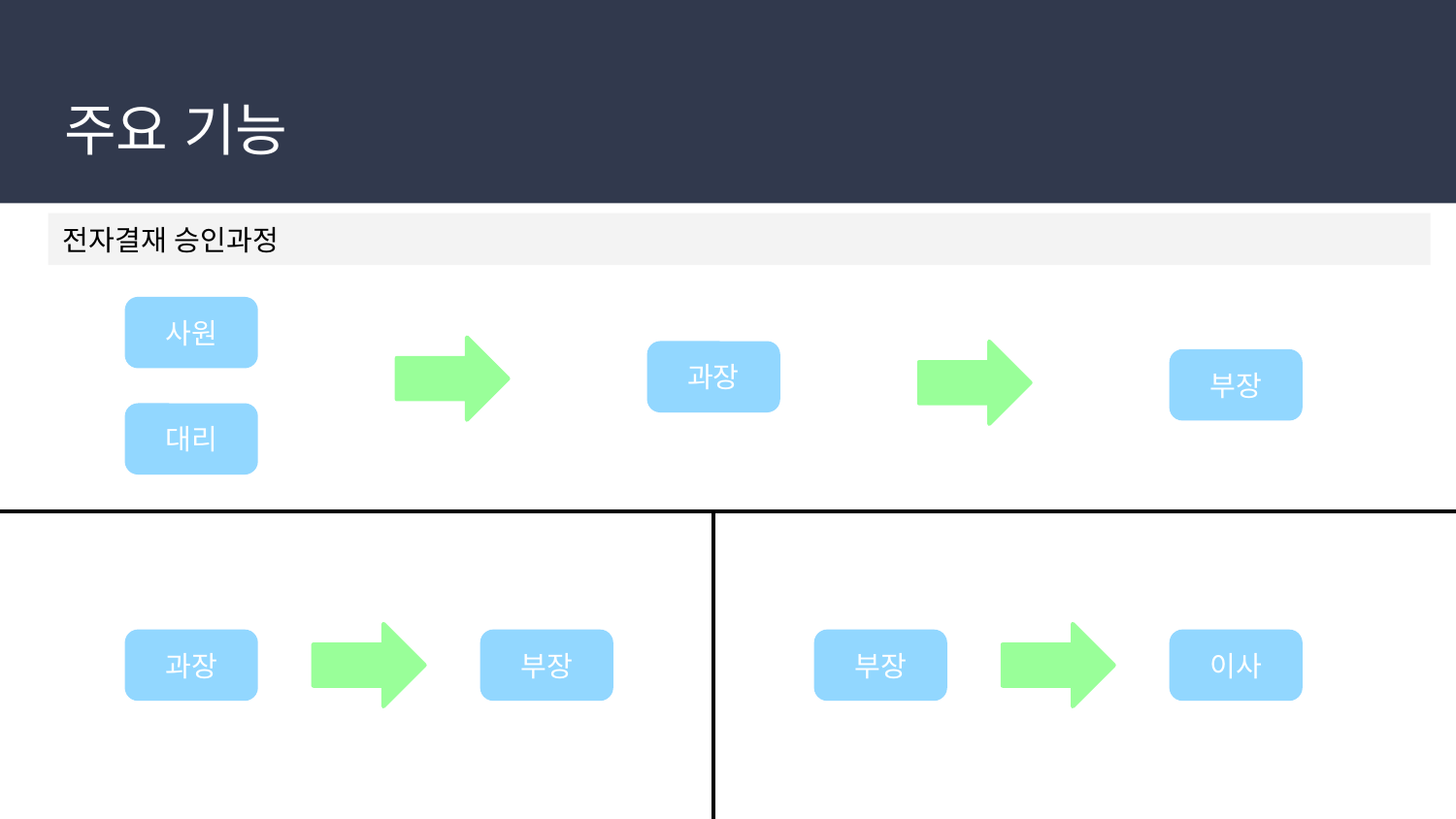

# 주요 기능
전자결재 승인과정
사원

과장
부장
대리

과장
부장
부장
이사